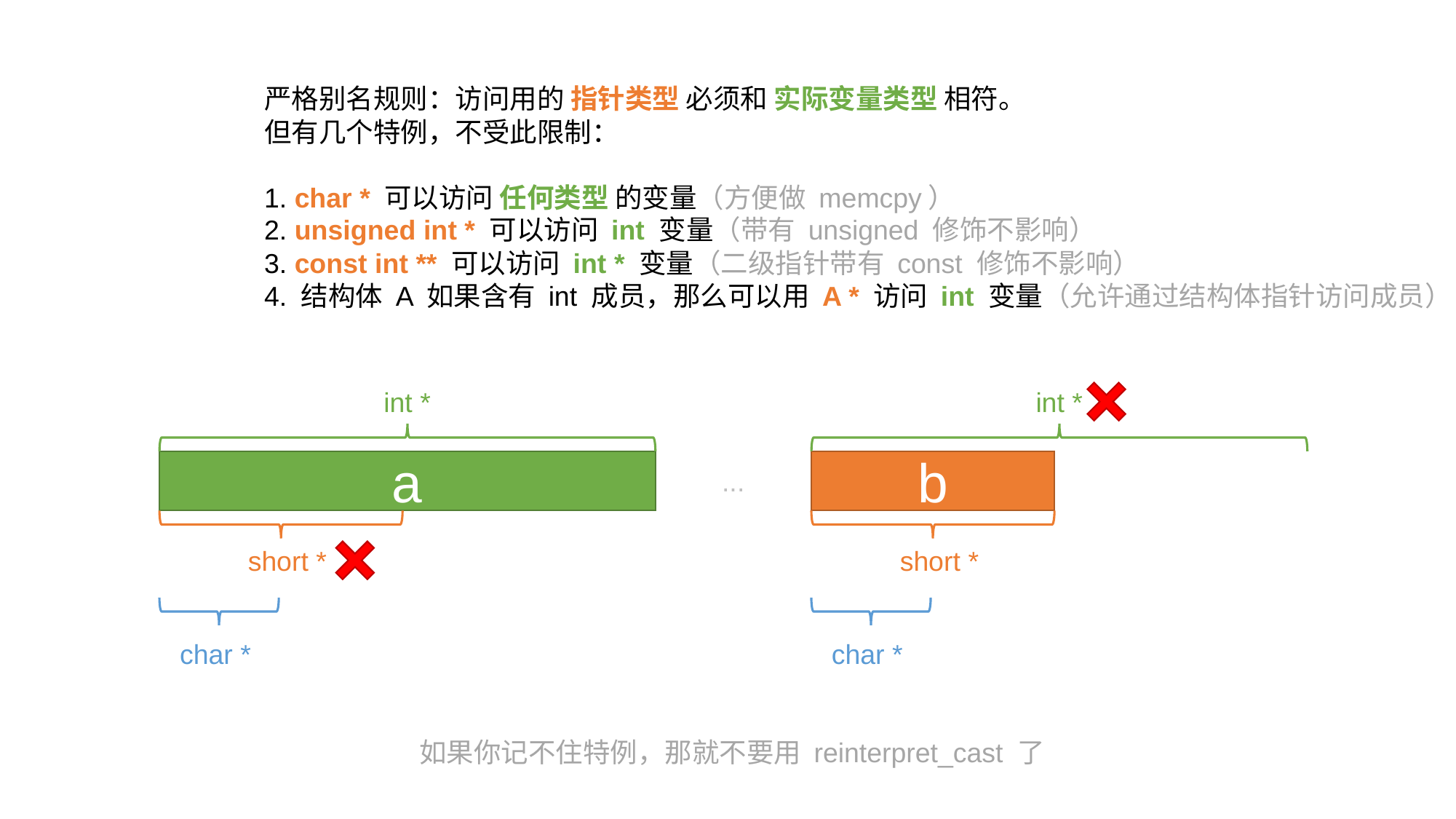

严格别名规则：访问用的 指针类型 必须和 实际变量类型 相符。
但有几个特例，不受此限制：

1. char * 可以访问 任何类型 的变量（方便做 memcpy）
2. unsigned int * 可以访问 int 变量（带有 unsigned 修饰不影响）
3. const int ** 可以访问 int * 变量（二级指针带有 const 修饰不影响）
4. 结构体 A 如果含有 int 成员，那么可以用 A * 访问 int 变量（允许通过结构体指针访问成员）

int *

a
short *

int *

b
short *
...

char *
char *
如果你记不住特例，那就不要用 reinterpret_cast 了